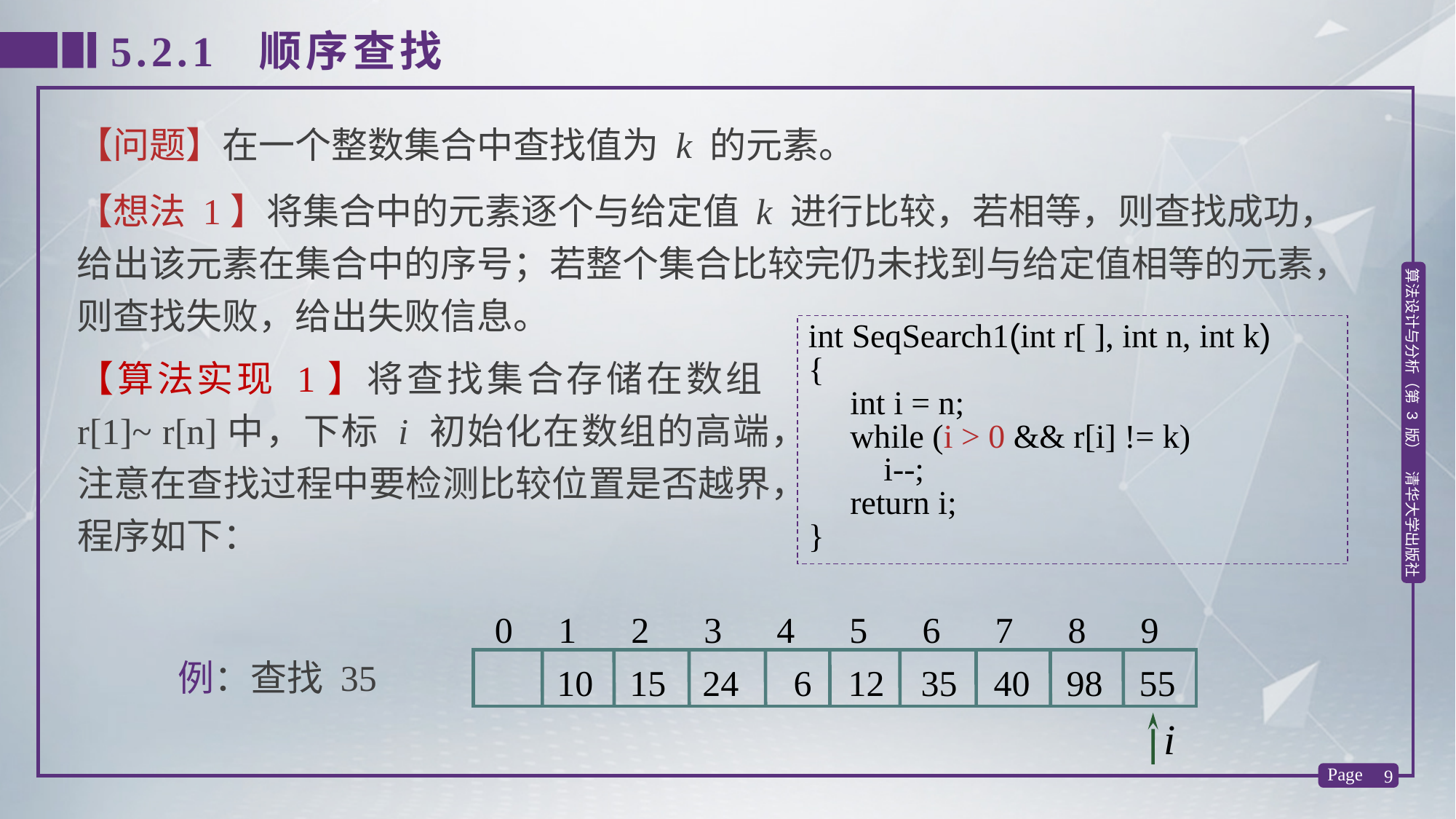

5.2.1  顺序查找
【问题】在一个整数集合中查找值为 k 的元素。
【想法 1】将集合中的元素逐个与给定值 k 进行比较，若相等，则查找成功，给出该元素在集合中的序号；若整个集合比较完仍未找到与给定值相等的元素，则查找失败，给出失败信息。
int SeqSearch1(int r[ ], int n, int k)
{
     int i = n;
     while (i > 0 && r[i] != k)
         i--;
     return i;
}
【算法实现 1】将查找集合存储在数组r[1]~ r[n]中，下标 i 初始化在数组的高端，注意在查找过程中要检测比较位置是否越界，程序如下：
0     1      2      3      4      5      6      7      8      9
例：查找 35
        10    15    24      6    12    35    40    98    55

i